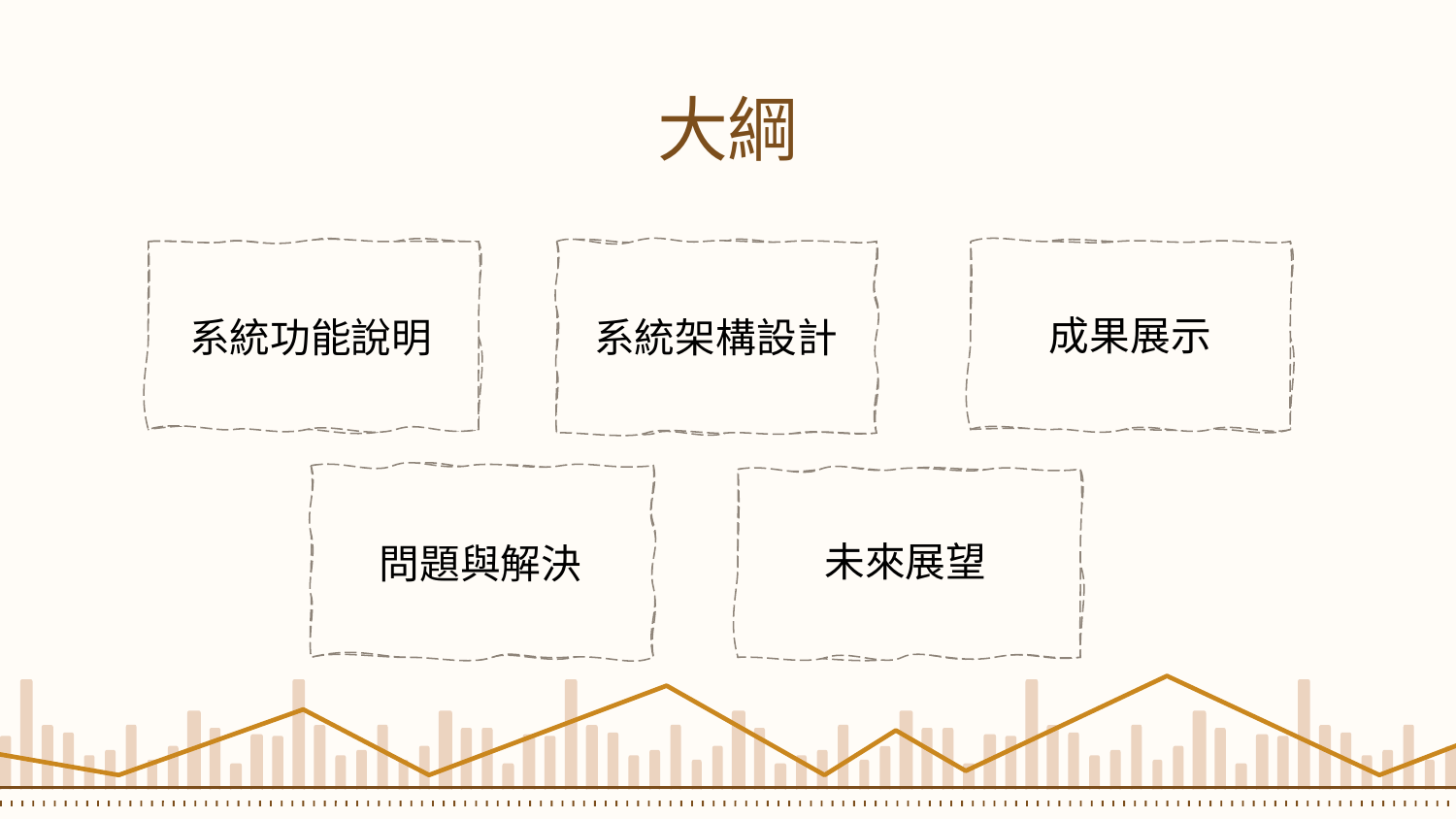

# 大綱

成果展示
系統功能說明
系統架構設計

未來展望
問題與解決